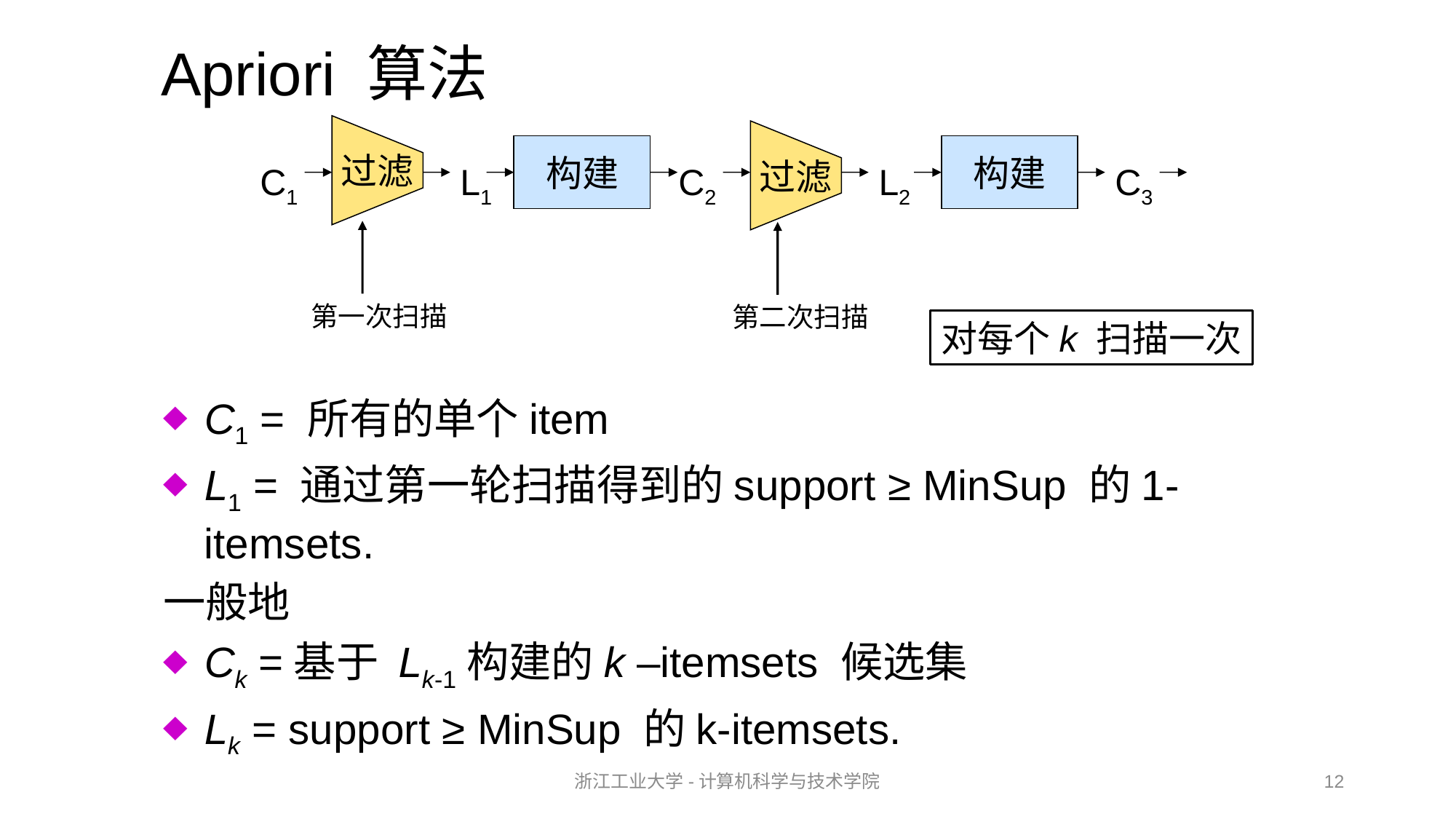

Apriori 算法
过滤
过滤
构建
构建
C1
C2
C3
L1
L2

第一次扫描
第二次扫描
对每个k 扫描一次
C1 = 所有的单个item
L1 = 通过第一轮扫描得到的support ≥ MinSup 的1-itemsets.
一般地
Ck =基于 Lk-1构建的k –itemsets 候选集
Lk = support ≥ MinSup 的k-itemsets.
浙江工业大学-计算机科学与技术学院
12